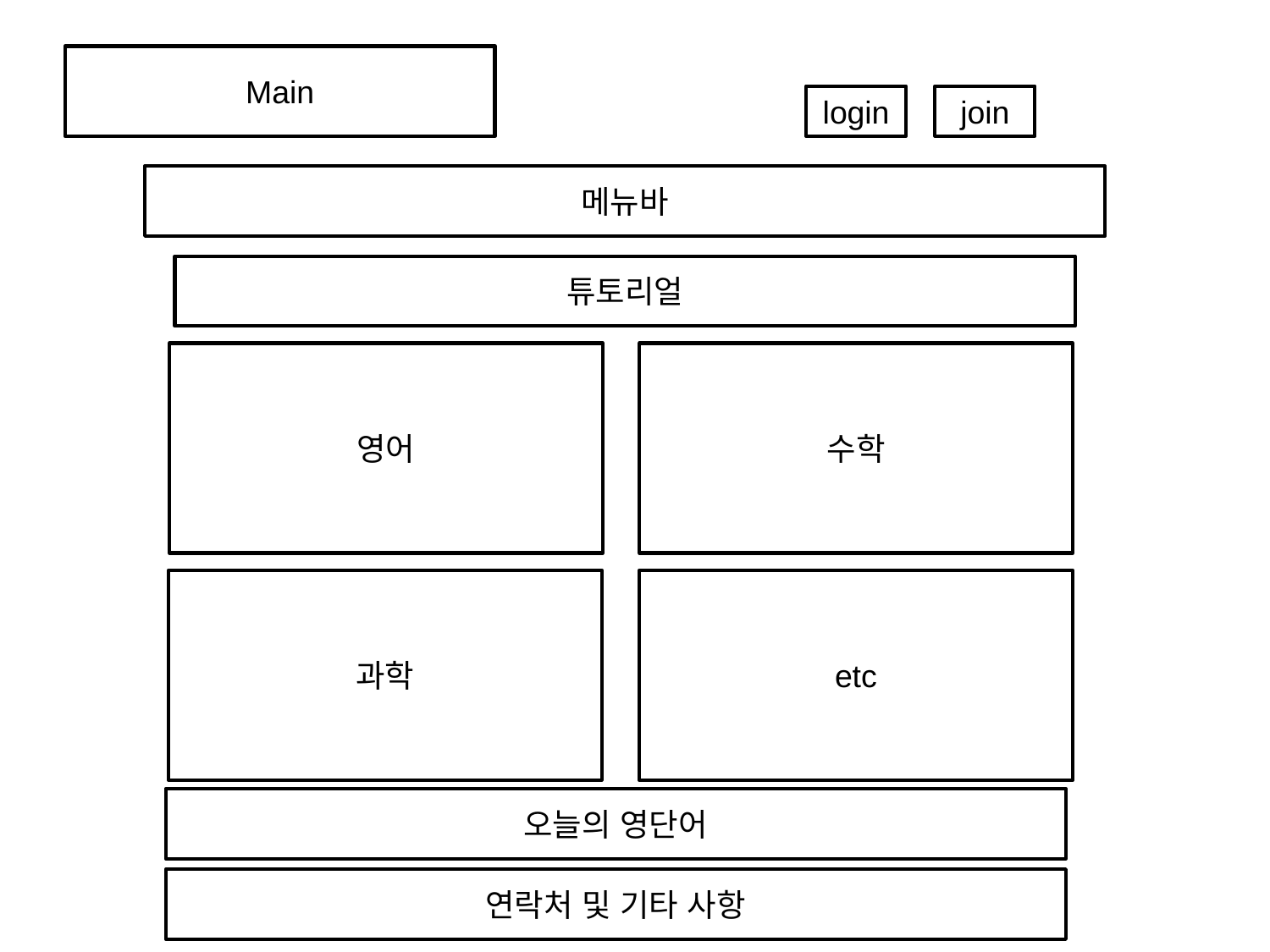

Main
login
join
메뉴바
튜토리얼
영어
수학
과학
etc
오늘의 영단어
연락처 및 기타 사항